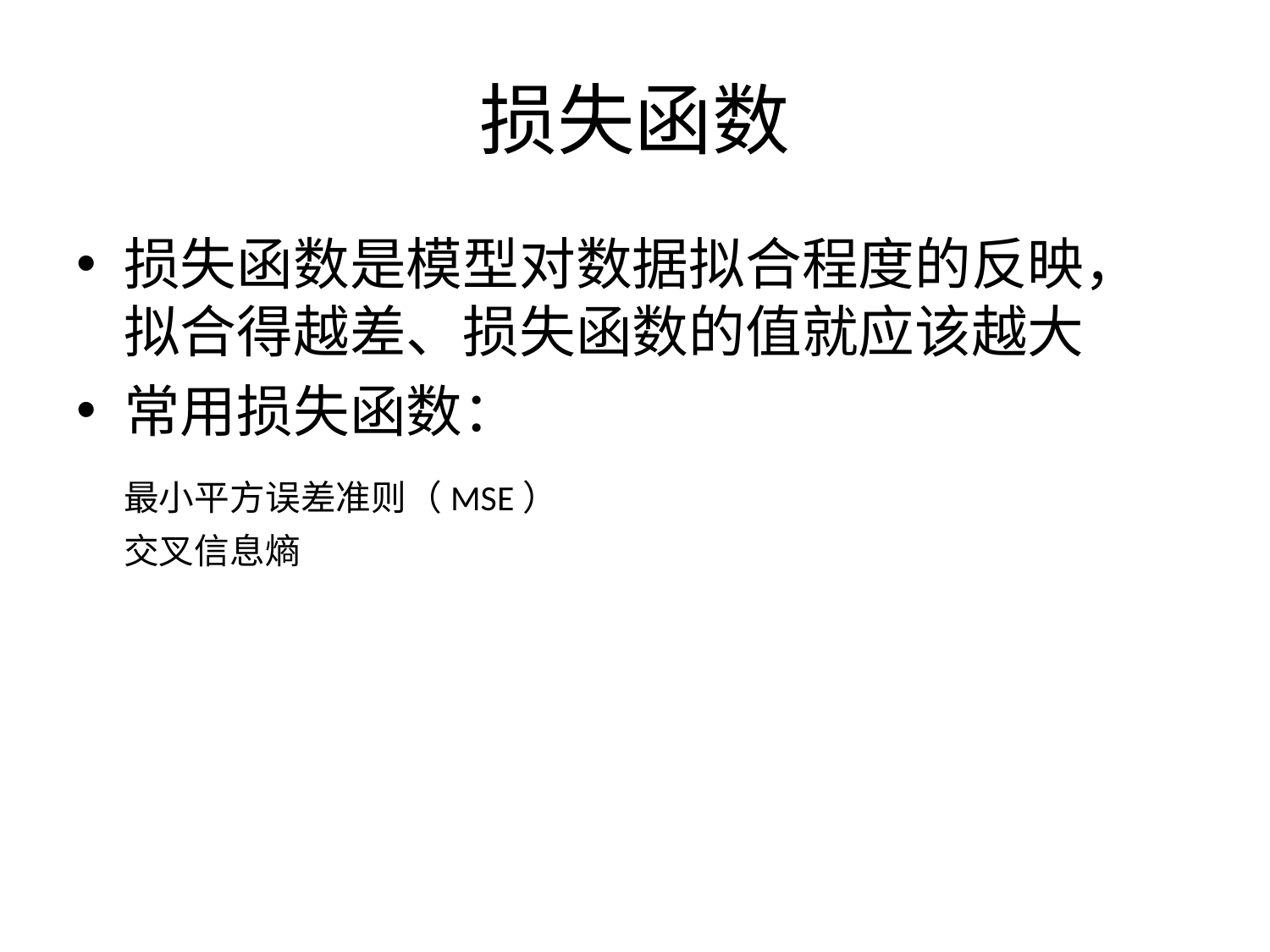

# 损失函数
损失函数是模型对数据拟合程度的反映，拟合得越差、损失函数的值就应该越大
常用损失函数：
	最小平方误差准则（MSE）
   	交叉信息熵